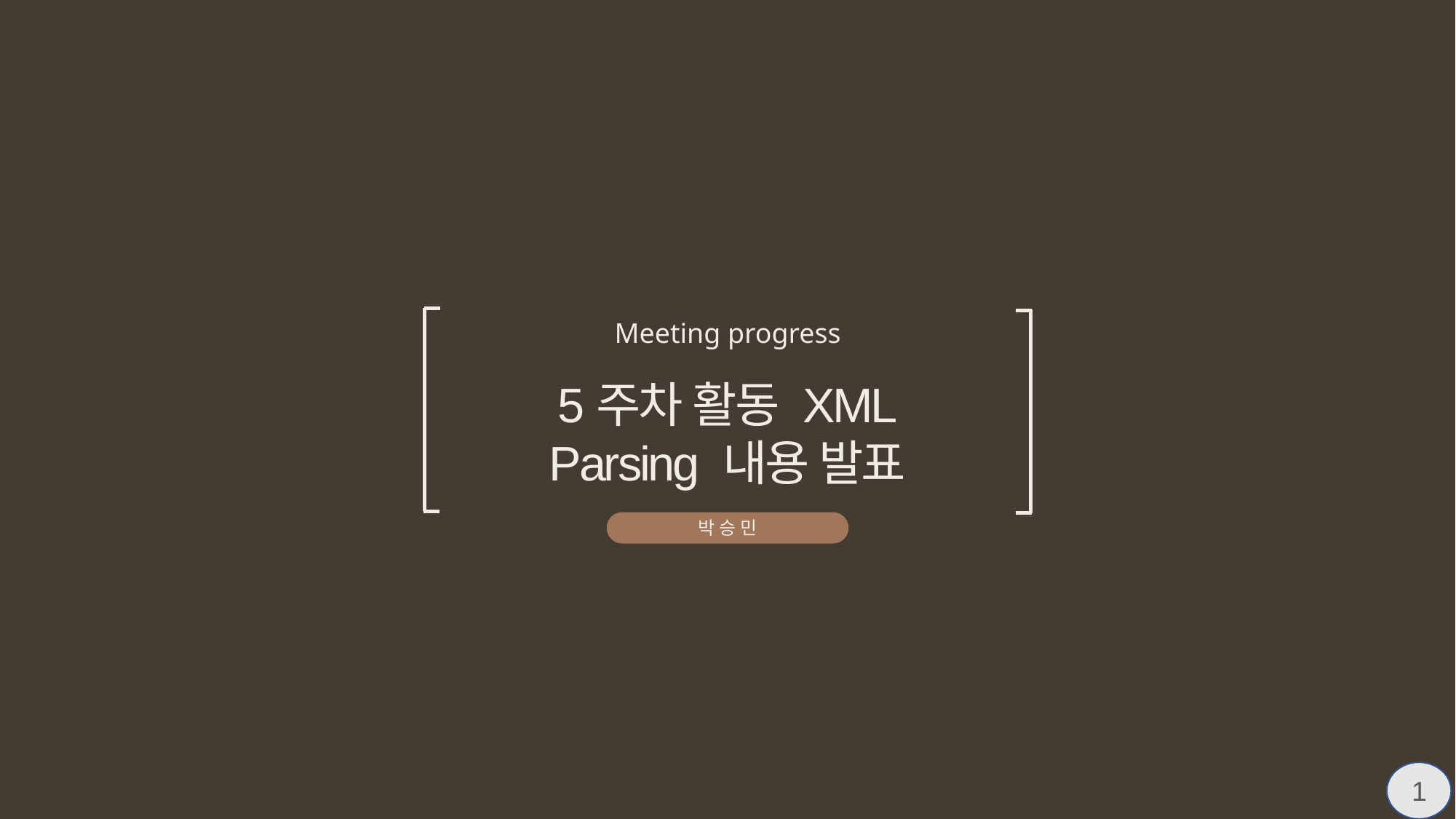

Meeting progress
5주차 활동 XML
Parsing 내용 발표
박승민

1